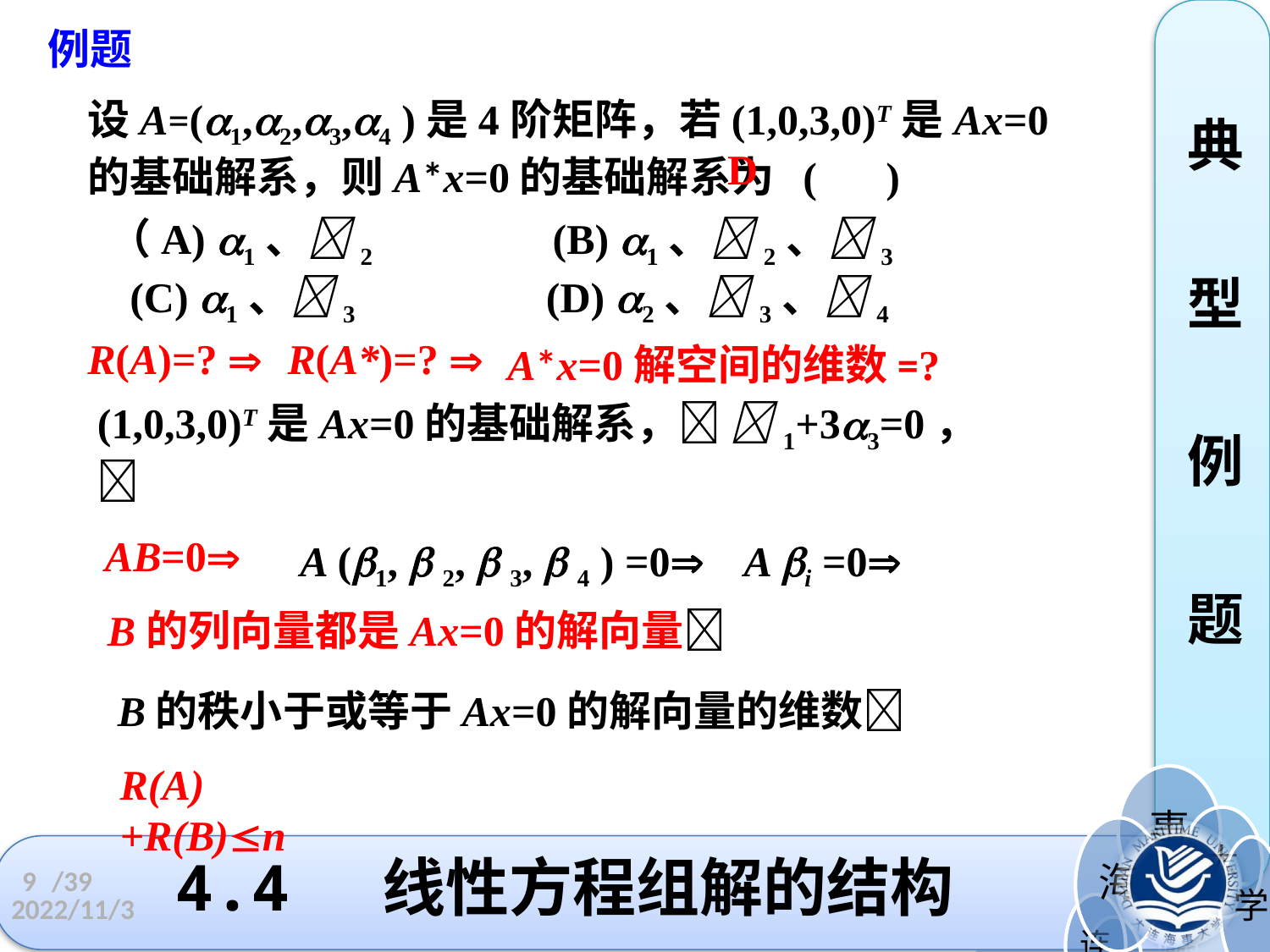

例题

典

型

例

题
设A=(α1,α2,α3,α4 )是4阶矩阵，若(1,0,3,0)T是Ax=0的基础解系，则A*x=0的基础解系为  (       )
D
（A) α1、α2                 (B) α1、α2、α3
  (C) α1、α3                  (D) α2、α3、α4
R(A)=? ⇒
R(A*)=? ⇒
A*x=0解空间的维数=?
(1,0,3,0)T是Ax=0的基础解系，⇒ α1+3α3=0， ⇒
AB=0⇒
A (β1, β 2, β 3, β 4 ) =0⇒
A βi =0⇒
B的列向量都是Ax=0的解向量⇒
B的秩小于或等于Ax=0的解向量的维数⇒
R(A)+R(B)≤n
# 4.4  线性方程组解的结构
9
/39
2022/11/3